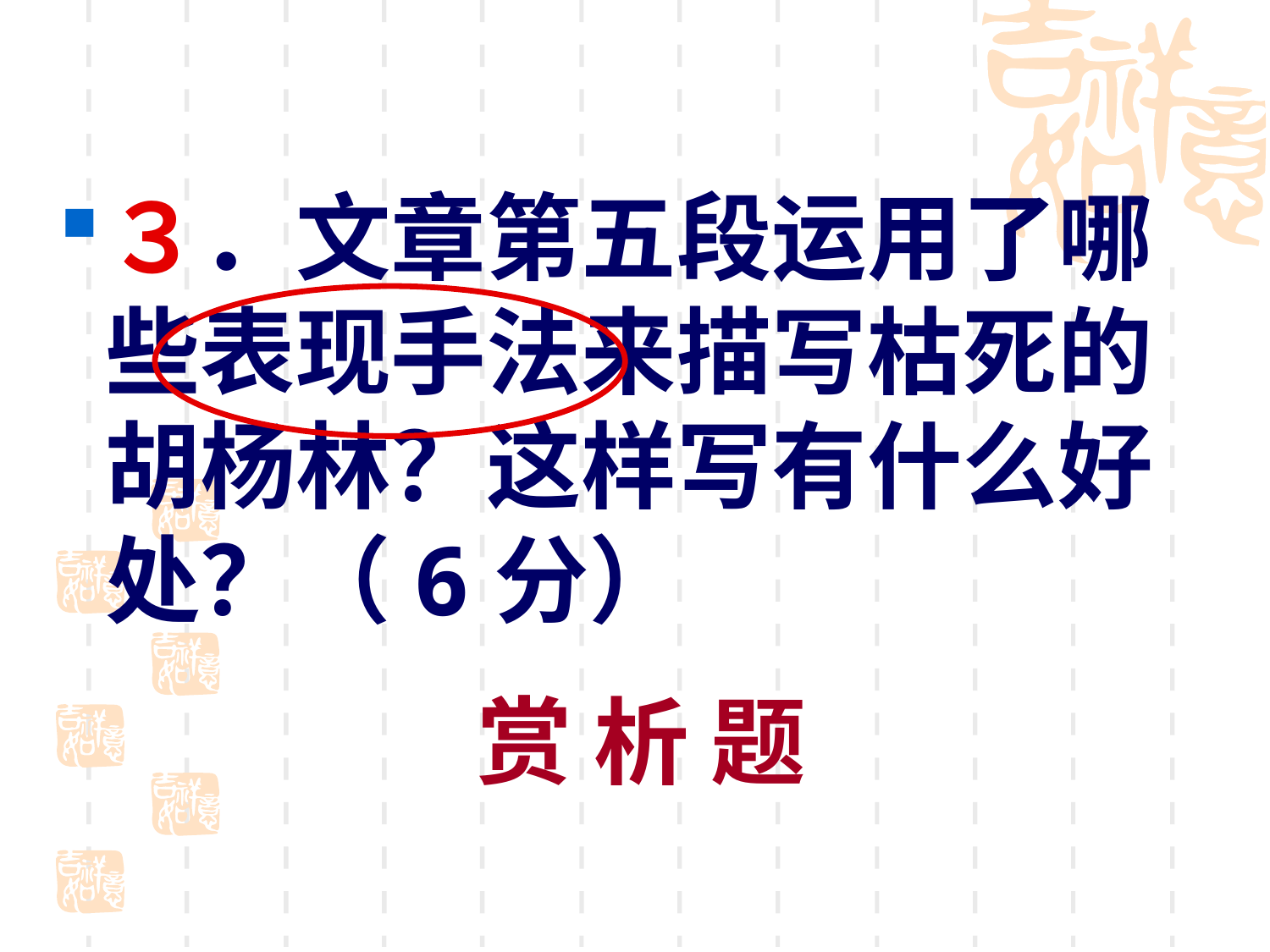

３．文章第五段运用了哪些表现手法来描写枯死的胡杨林？这样写有什么好处？（6分）

赏 析 题